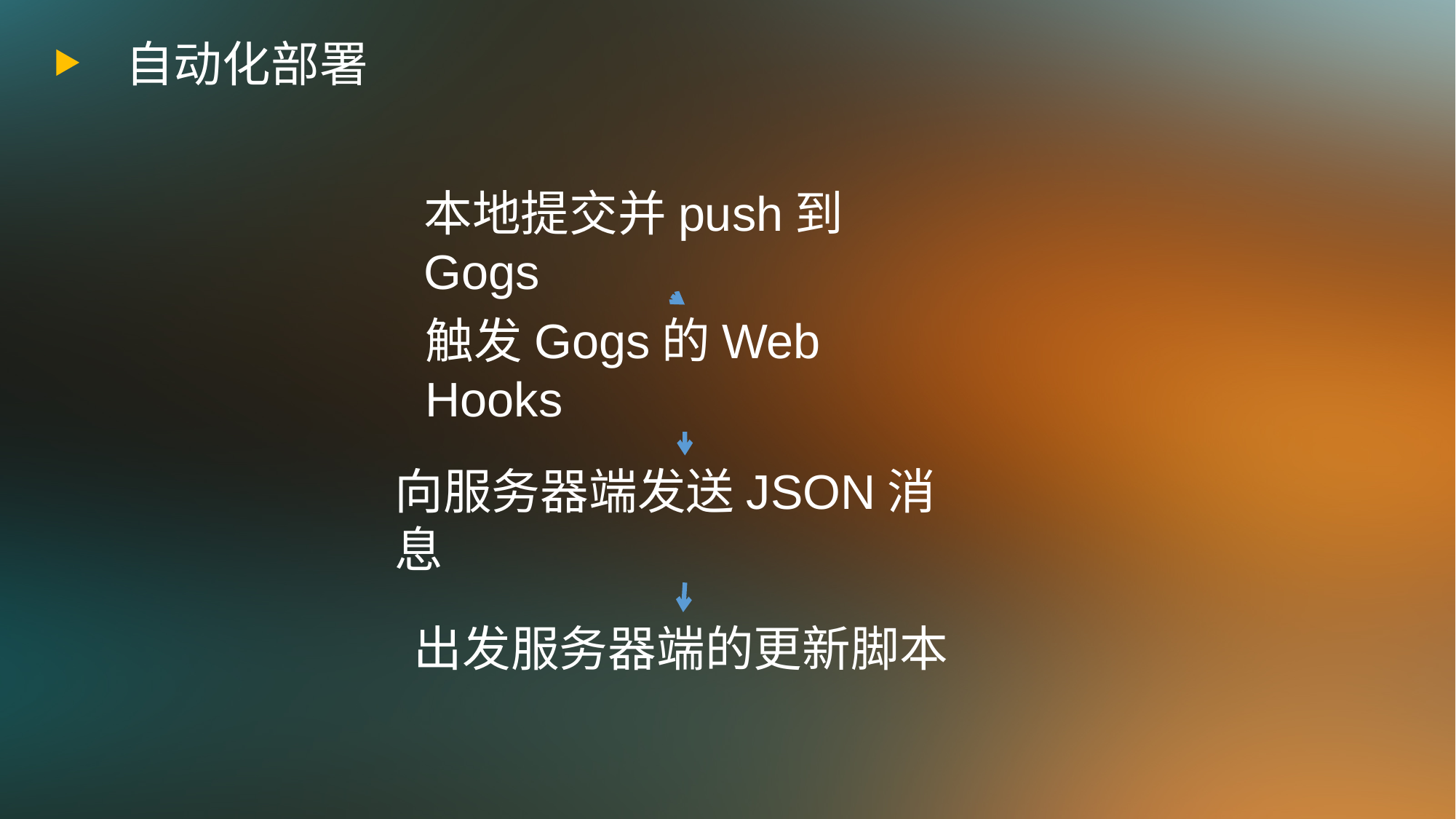

自动化部署

本地提交并push到Gogs
触发Gogs的Web Hooks
向服务器端发送JSON消息
出发服务器端的更新脚本